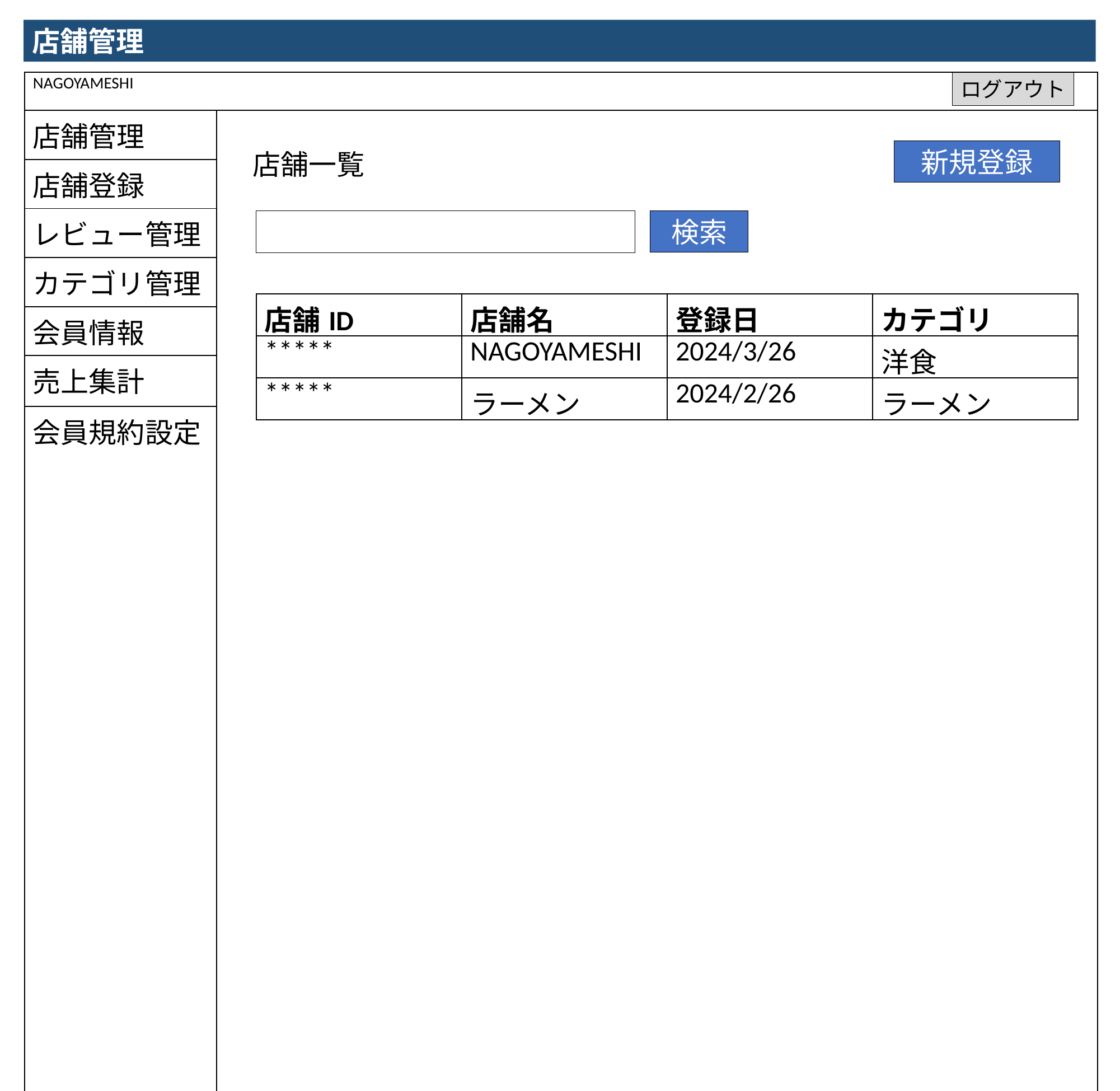

店舗管理
| NAGOYAMESHI |  |
| --- | --- |
| 店舗管理 | 店舗一覧 |
| 店舗登録 |  |
| レビュー管理 |  |
| カテゴリ管理 |  |
| 会員情報 |  |
| 売上集計 |  |
| 会員規約設定 |  |
ログアウト
新規登録

検索
| 店舗ID | 店舗名 | 登録日 | カテゴリ |
| --- | --- | --- | --- |
| \*\*\*\*\* | NAGOYAMESHI | 2024/3/26 | 洋食 |
| \*\*\*\*\* | ラーメン | 2024/2/26 | ラーメン |